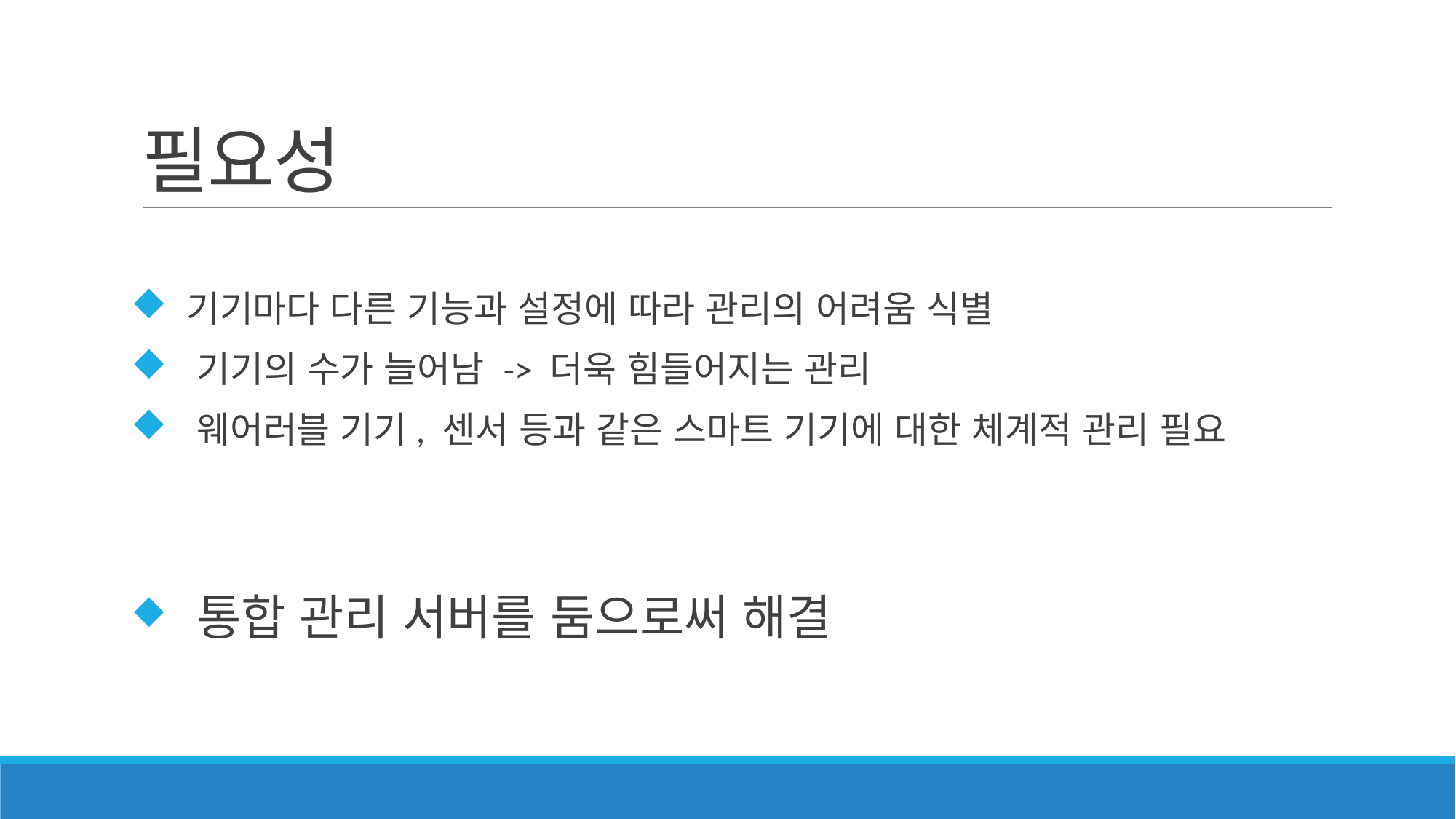

# 필요성

 기기마다 다른 기능과 설정에 따라 관리의 어려움 식별
  기기의 수가 늘어남 -> 더욱 힘들어지는 관리
  웨어러블 기기, 센서 등과 같은 스마트 기기에 대한 체계적 관리 필요

  통합 관리 서버를 둠으로써 해결